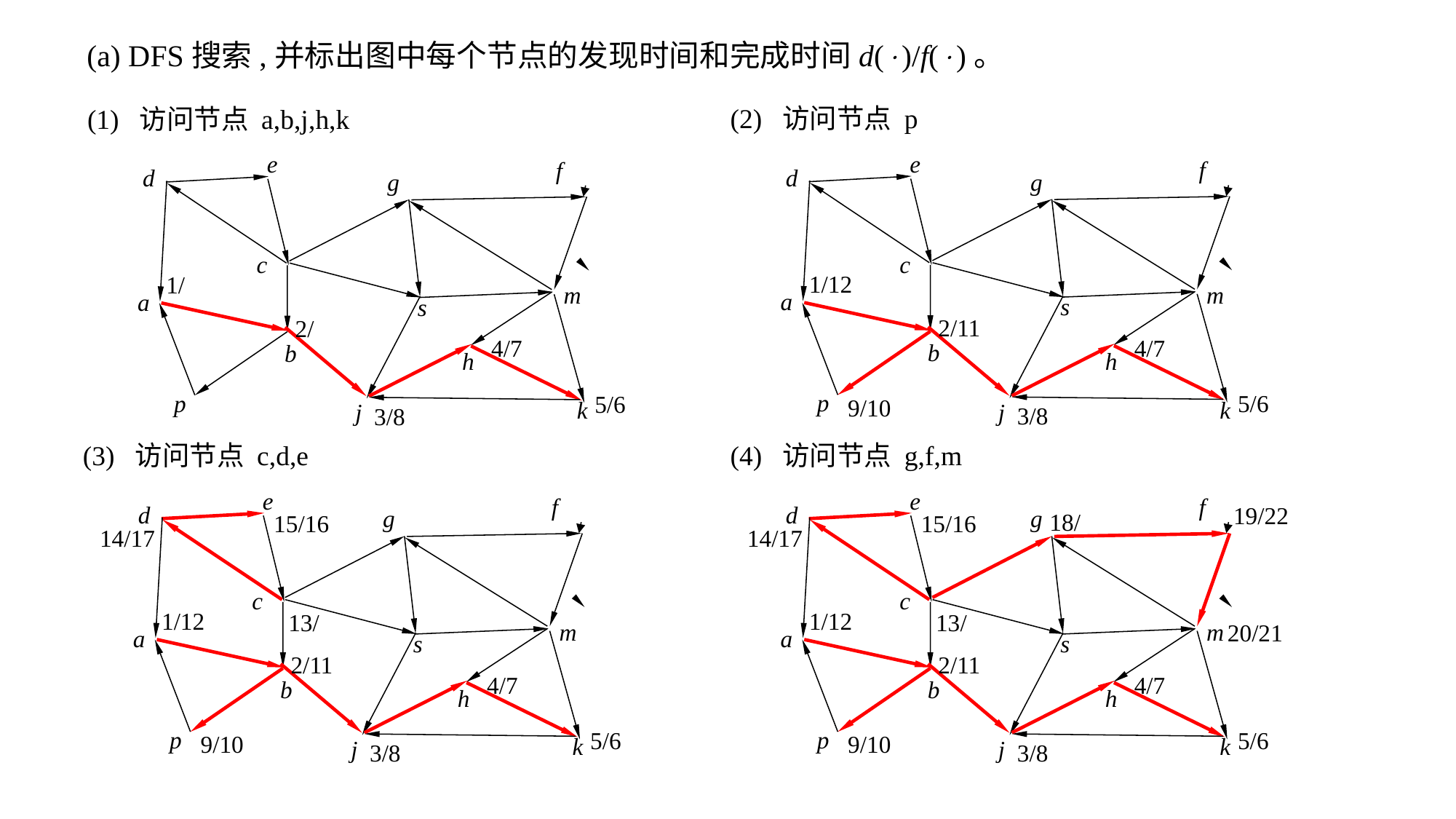

(a) DFS搜索,并标出图中每个节点的发现时间和完成时间d(⋅)/f(⋅)。
(2)  访问节点 p
(1)  访问节点 a,b,j,h,k
e
f
d
g

c

1/12

m

a
s

2/11

4/7

b
h

p
5/6
9/10
k
j
3/8

e
f
d
g

c

1/

m

a
s

2/

4/7

b
h

p
5/6

k
j
3/8

(3)  访问节点 c,d,e
(4)  访问节点 g,f,m
e
f
d
g

15/16

14/17

c

1/12
13/

m

a
s

2/11

4/7

b
h

p
5/6
9/10
k
j
3/8

e
f
d
19/22
g
18/
15/16

14/17

c

1/12
13/

m
20/21
a
s

2/11

4/7

b
h

p
5/6
9/10
k
j
3/8